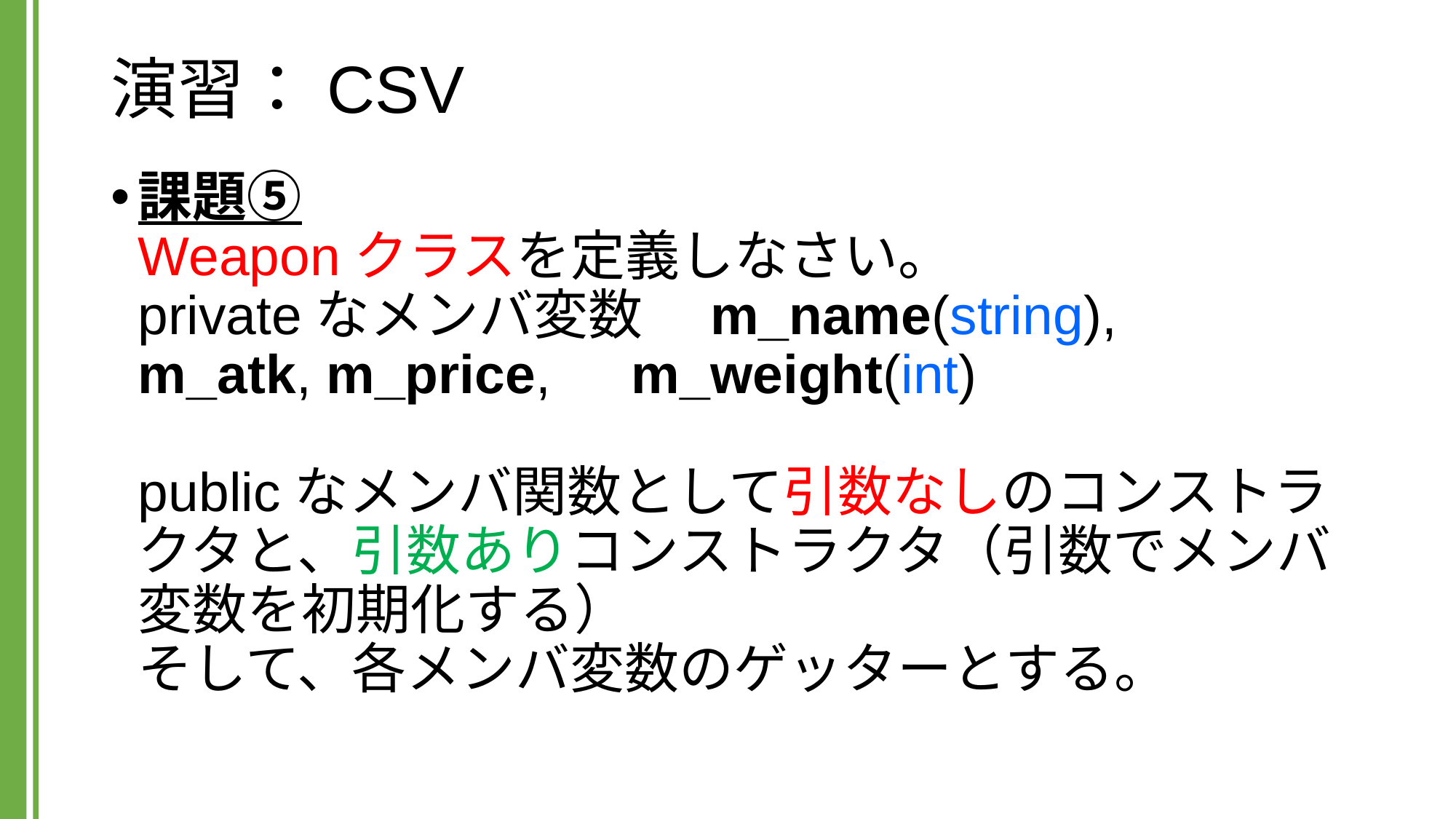

# 演習：CSV
課題⑤
Weaponクラスを定義しなさい。
privateなメンバ変数　m_name(string),
m_atk, m_price,　m_weight(int)
publicなメンバ関数として引数なしのコンストラクタと、引数ありコンストラクタ（引数でメンバ変数を初期化する）
そして、各メンバ変数のゲッターとする。